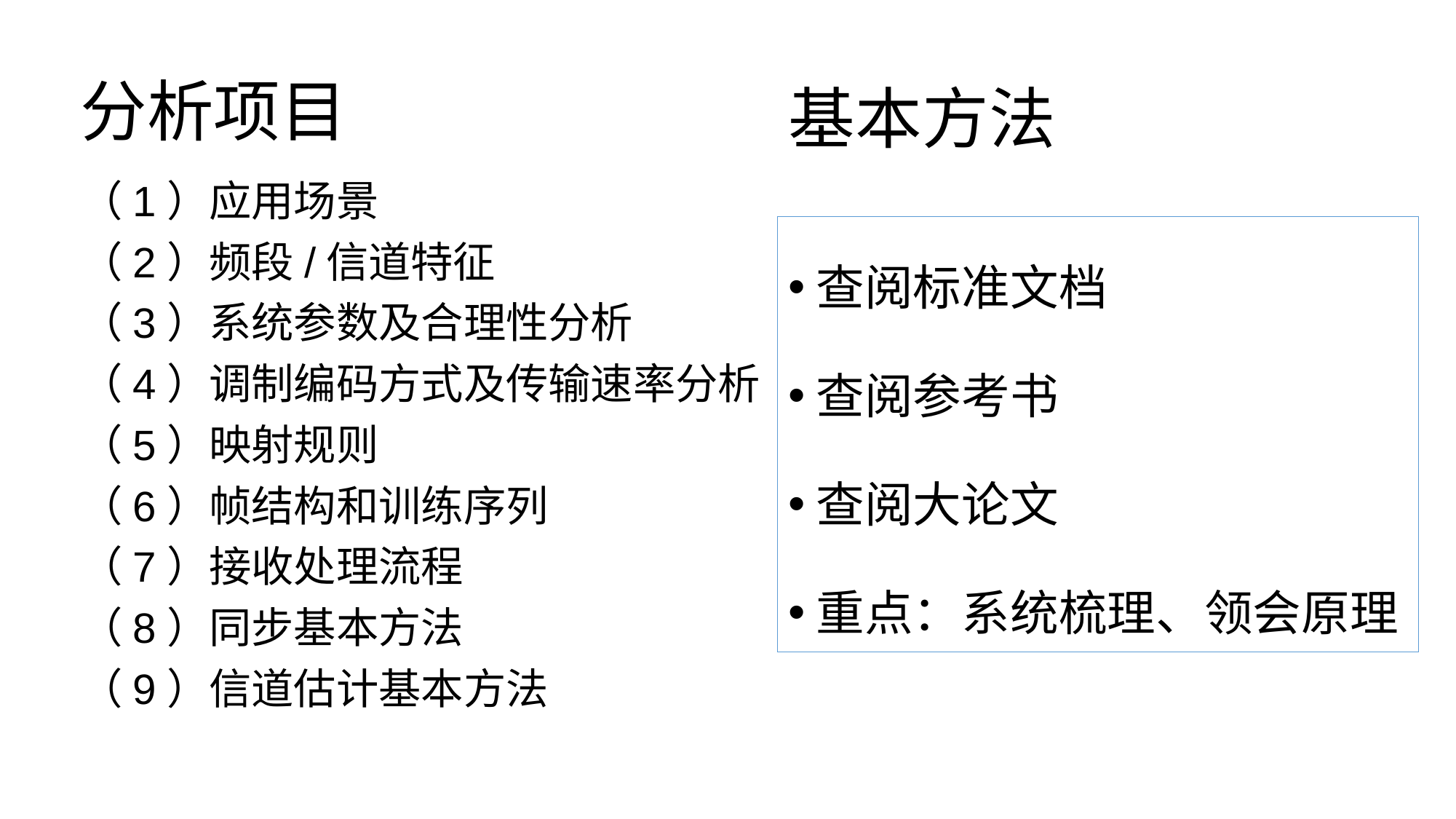

# 基本方法
分析项目
（1）应用场景
（2）频段/信道特征
（3）系统参数及合理性分析
（4）调制编码方式及传输速率分析
（5）映射规则
（6）帧结构和训练序列
（7）接收处理流程
（8）同步基本方法
（9）信道估计基本方法
查阅标准文档
查阅参考书
查阅大论文
重点：系统梳理、领会原理